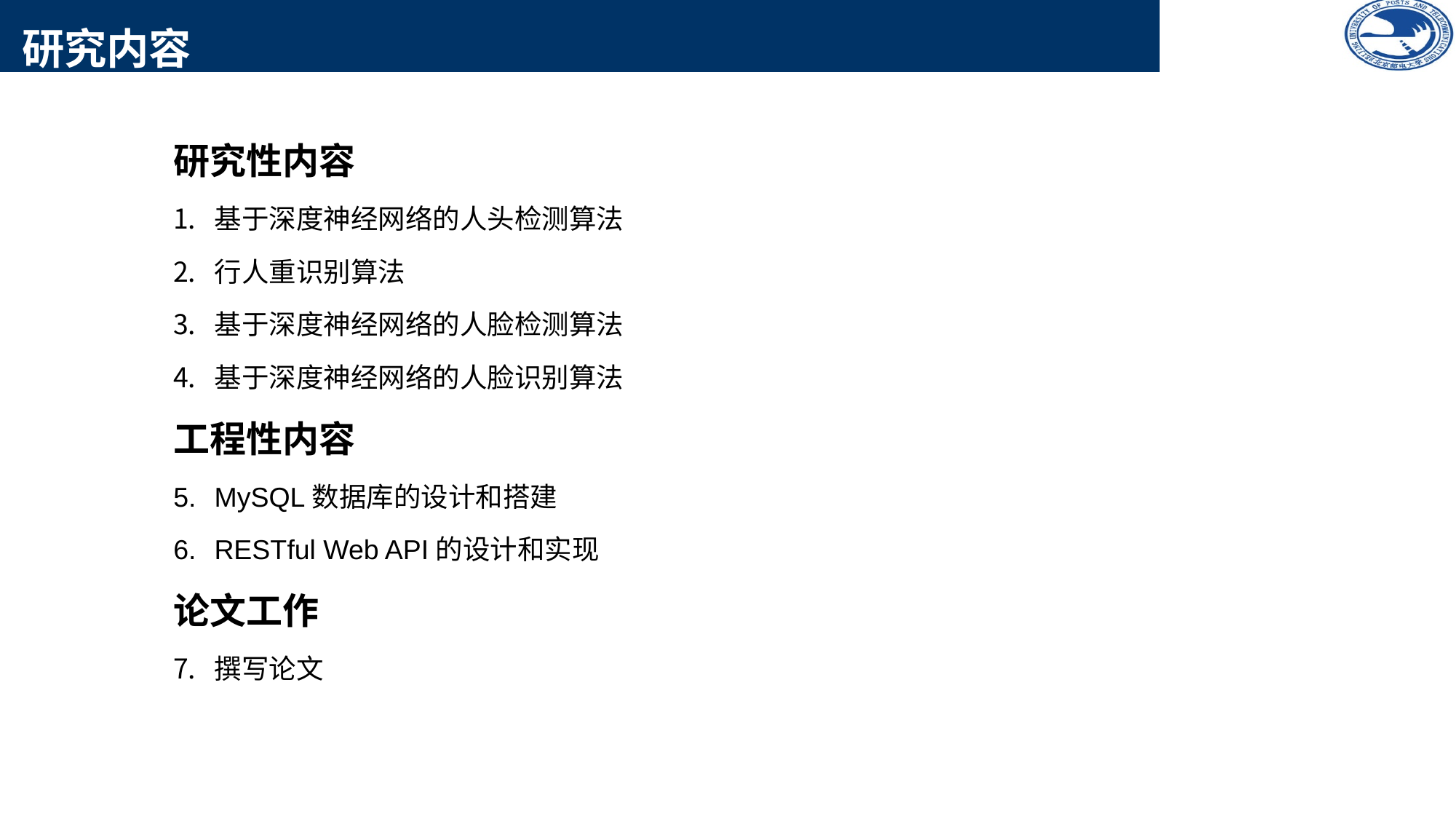

研究内容
研究性内容
基于深度神经网络的人头检测算法
行人重识别算法
基于深度神经网络的人脸检测算法
基于深度神经网络的人脸识别算法
工程性内容
MySQL数据库的设计和搭建
RESTful Web API的设计和实现
论文工作
撰写论文